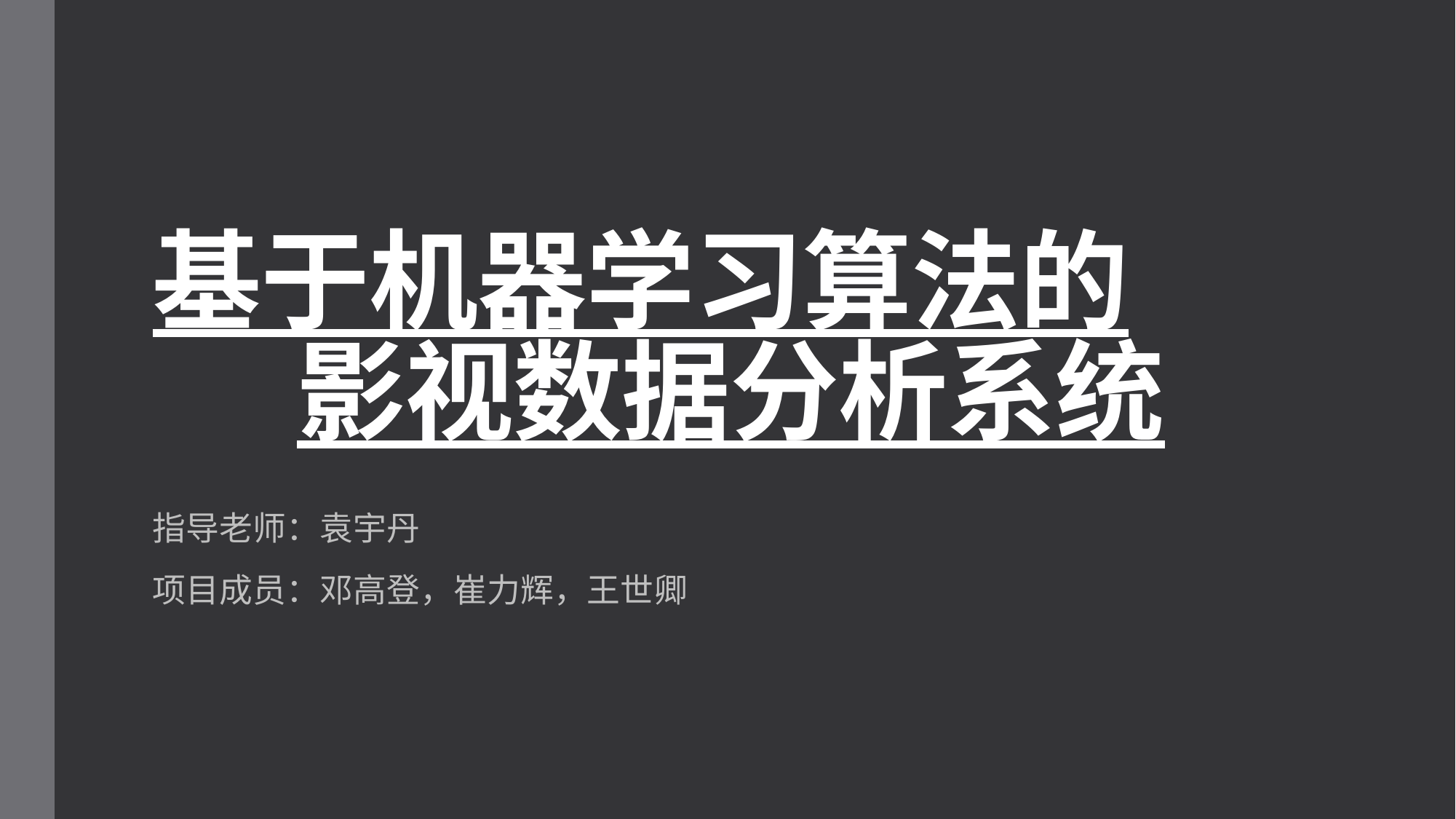

# 基于机器学习算法的 影视数据分析系统
指导老师：袁宇丹
项目成员：邓高登，崔力辉，王世卿